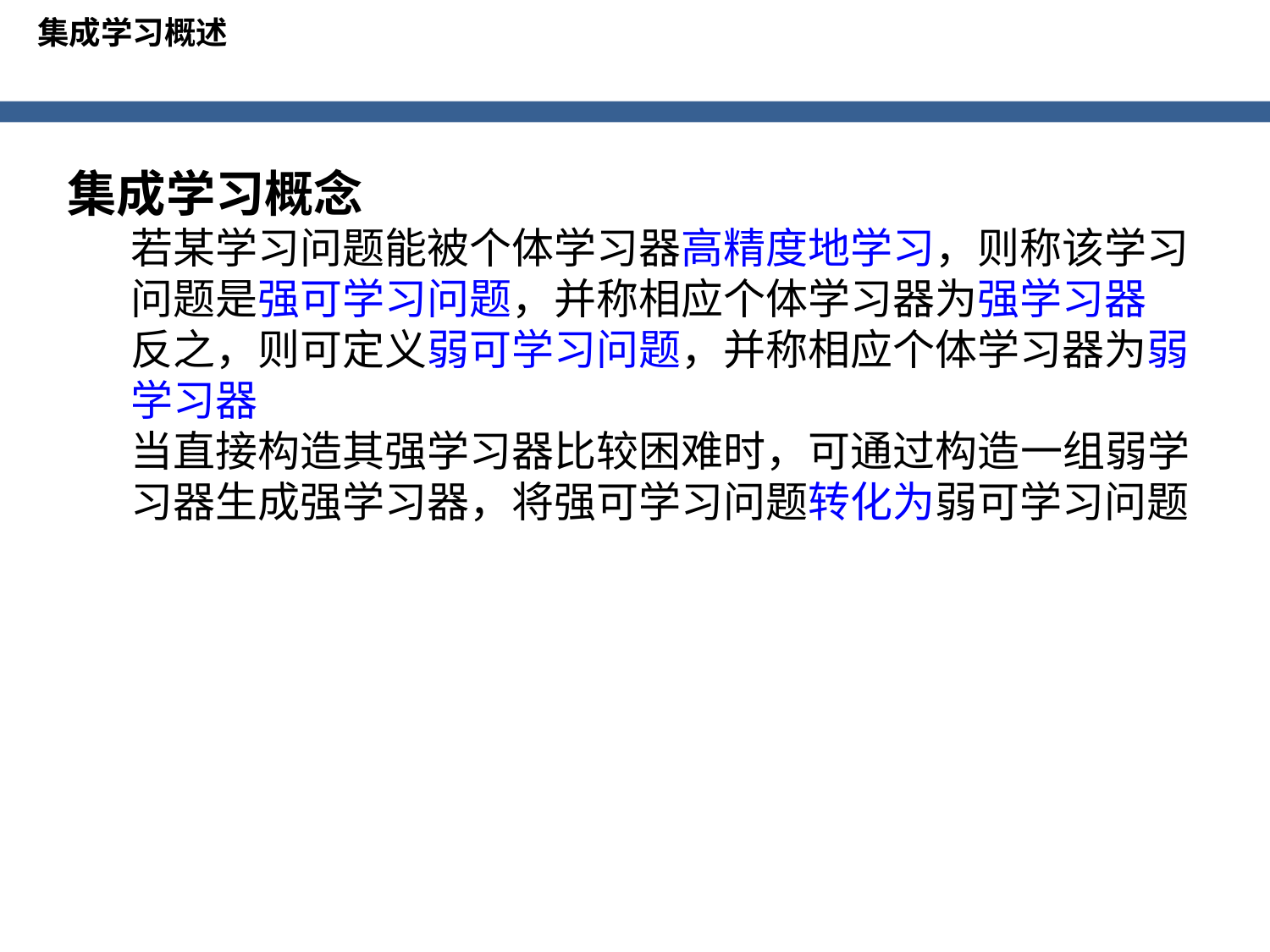

集成学习概述
集成学习概念
若某学习问题能被个体学习器高精度地学习，则称该学习问题是强可学习问题，并称相应个体学习器为强学习器
反之，则可定义弱可学习问题，并称相应个体学习器为弱学习器
当直接构造其强学习器比较困难时，可通过构造一组弱学习器生成强学习器，将强可学习问题转化为弱可学习问题